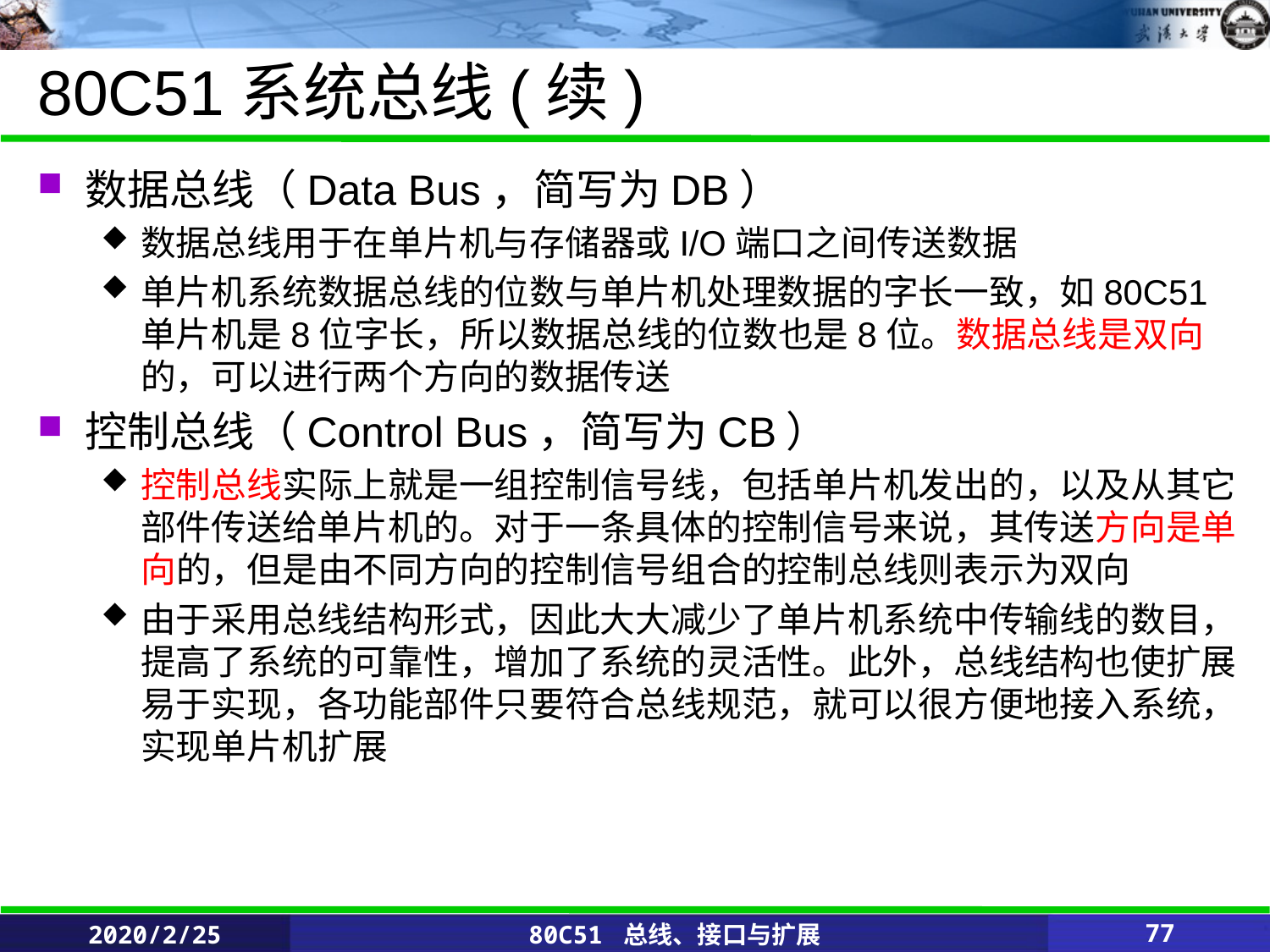

# 80C51系统总线(续)
数据总线（Data Bus，简写为DB）
数据总线用于在单片机与存储器或I/O端口之间传送数据
单片机系统数据总线的位数与单片机处理数据的字长一致，如80C51单片机是8位字长，所以数据总线的位数也是8位。数据总线是双向的，可以进行两个方向的数据传送
控制总线（Control Bus，简写为CB）
控制总线实际上就是一组控制信号线，包括单片机发出的，以及从其它部件传送给单片机的。对于一条具体的控制信号来说，其传送方向是单向的，但是由不同方向的控制信号组合的控制总线则表示为双向
由于采用总线结构形式，因此大大减少了单片机系统中传输线的数目，提高了系统的可靠性，增加了系统的灵活性。此外，总线结构也使扩展易于实现，各功能部件只要符合总线规范，就可以很方便地接入系统，实现单片机扩展
2020/2/25
80C51 总线、接口与扩展
77